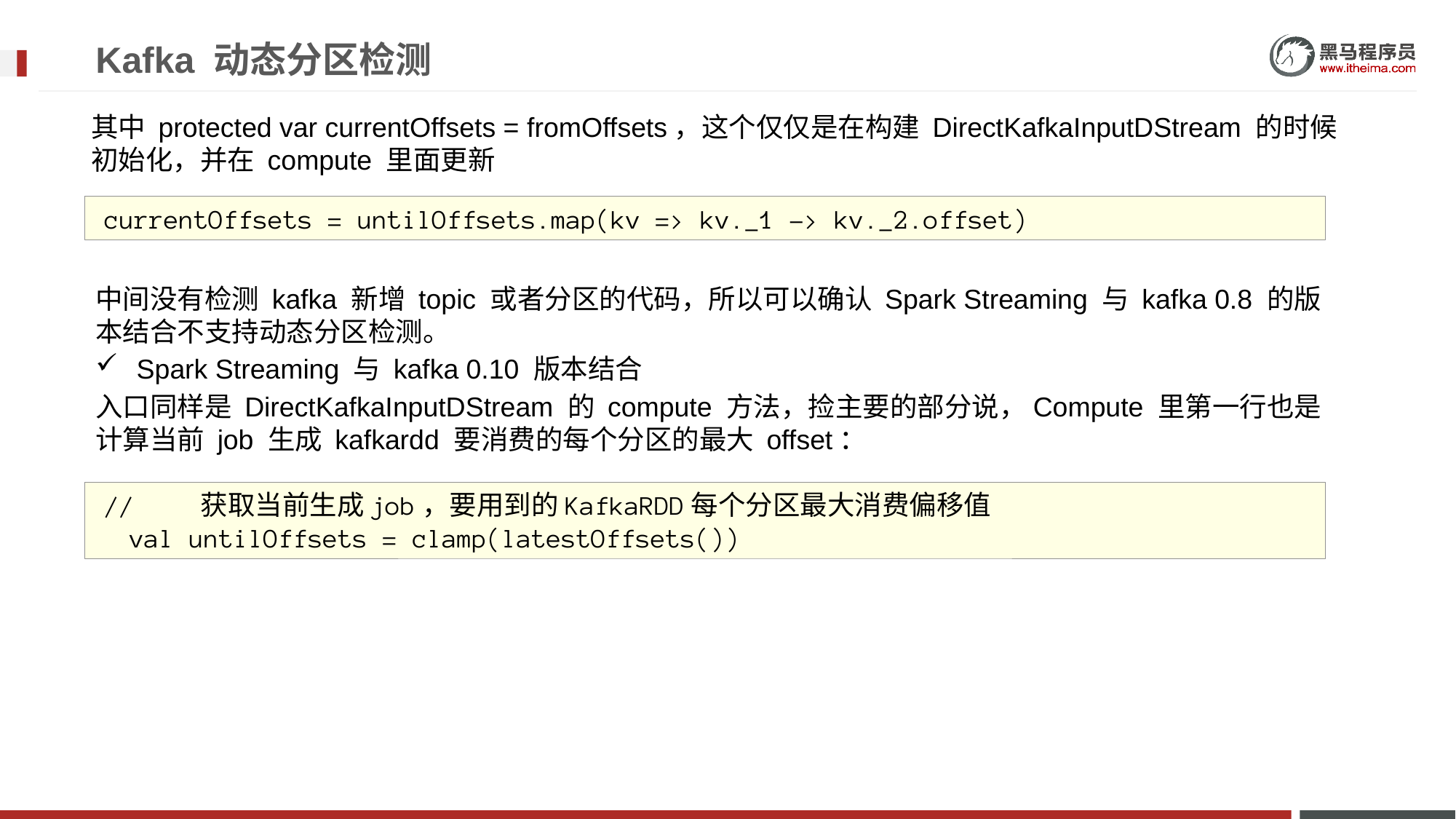

# Kafka 动态分区检测

其中 protected var currentOffsets = fromOffsets，这个仅仅是在构建 DirectKafkaInputDStream 的时候初始化，并在 compute 里面更新
currentOffsets = untilOffsets.map(kv => kv._1 -> kv._2.offset)
中间没有检测 kafka 新增 topic 或者分区的代码，所以可以确认 Spark Streaming 与 kafka 0.8 的版本结合不支持动态分区检测。
Spark Streaming 与 kafka 0.10 版本结合
入口同样是 DirectKafkaInputDStream 的 compute 方法，捡主要的部分说，Compute 里第一行也是计算当前 job 生成 kafkardd 要消费的每个分区的最大 offset：

//    获取当前生成job，要用到的KafkaRDD每个分区最大消费偏移值
   val untilOffsets = clamp(latestOffsets())